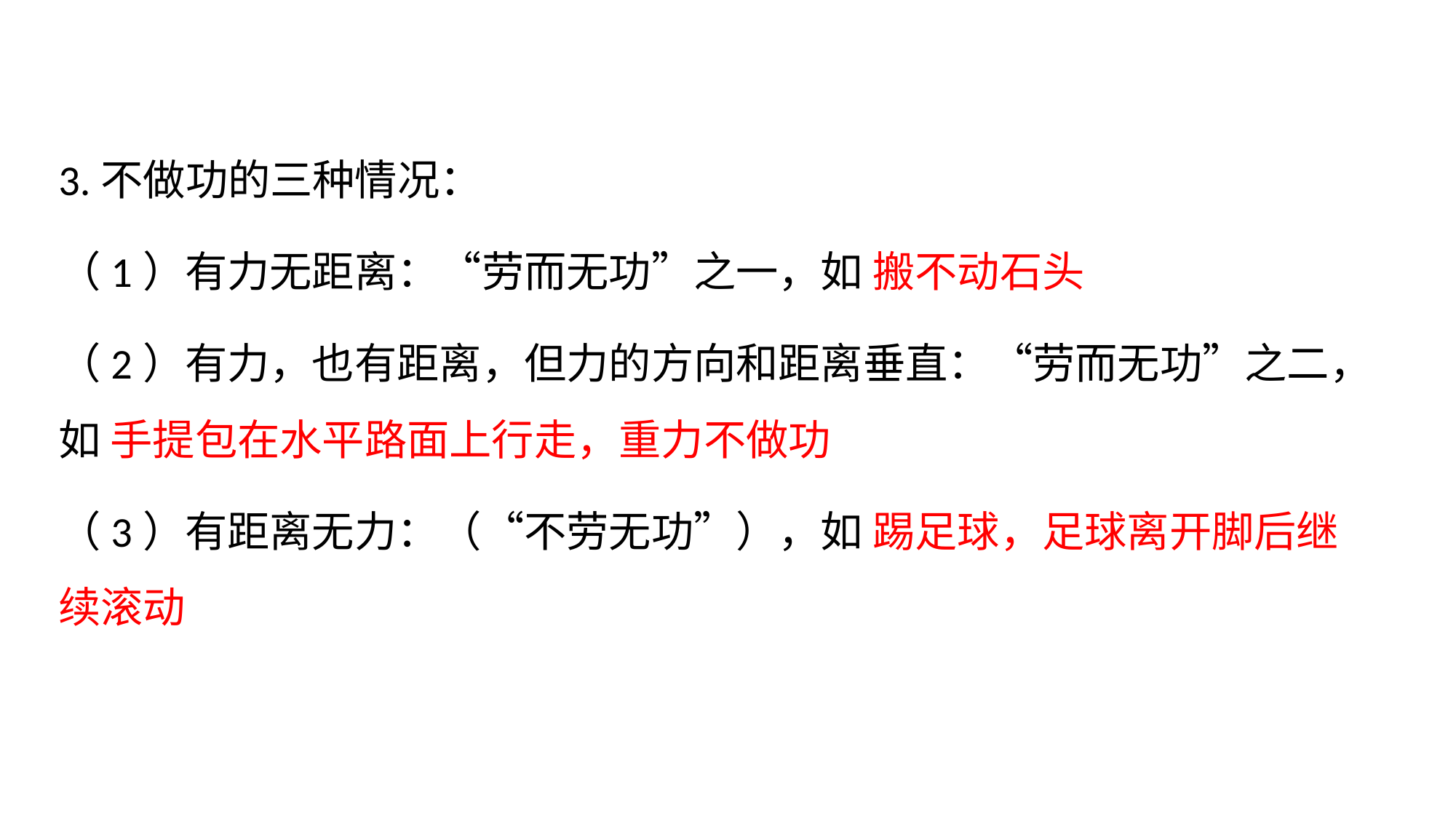

3.不做功的三种情况：
（1）有力无距离：“劳而无功”之一，如 搬不动石头
（2）有力，也有距离，但力的方向和距离垂直：“劳而无功”之二，如 手提包在水平路面上行走，重力不做功
（3）有距离无力：（“不劳无功”），如 踢足球，足球离开脚后继续滚动